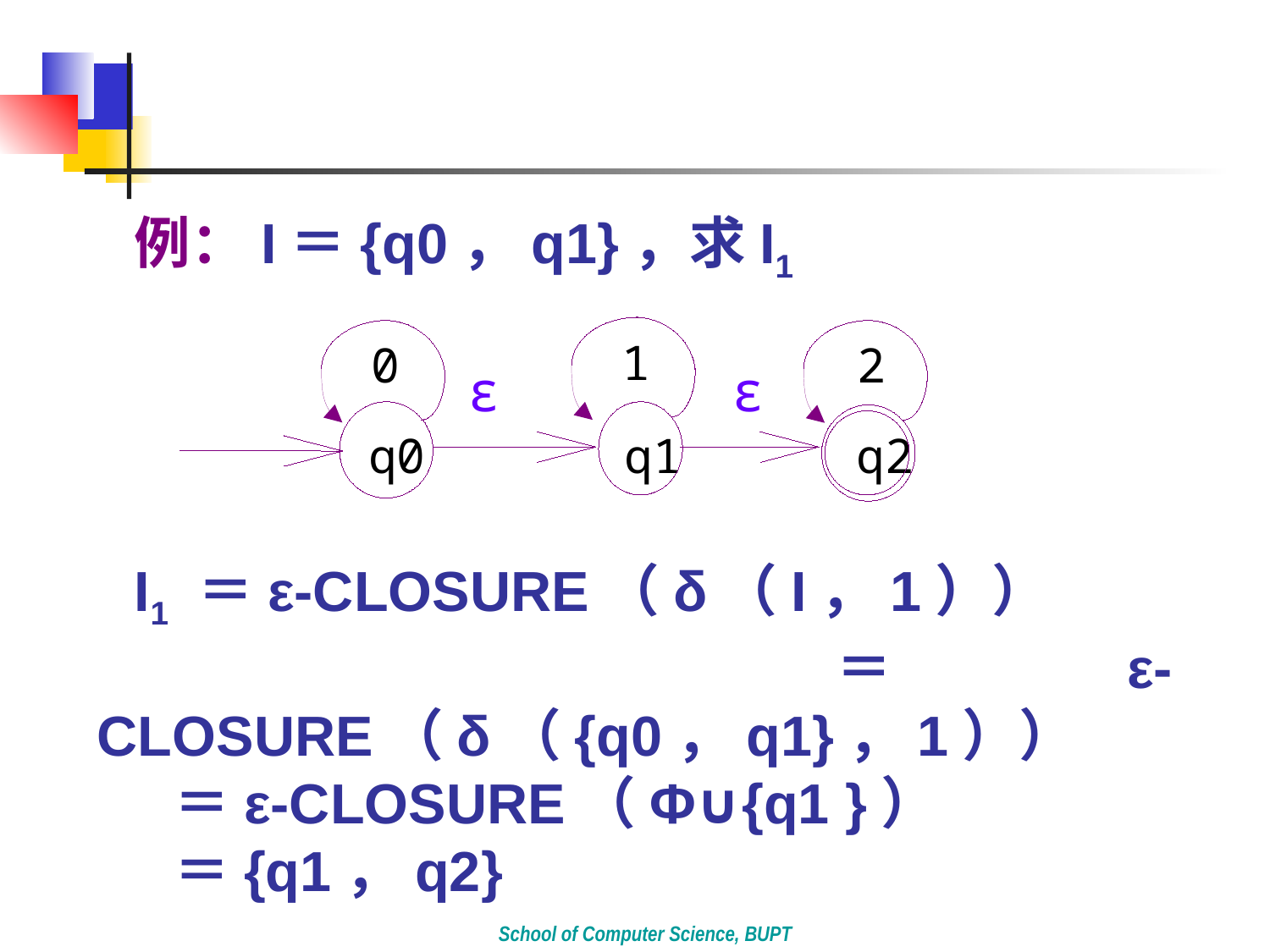

例：I＝{q0，q1}，求I1

I1 ＝ε-CLOSURE（δ（I，1））
  ＝ε-CLOSURE（δ（{q0，q1}，1））
  ＝ε-CLOSURE（Φ∪{q1 }）
  ＝{q1，q2}

1
0
2
ε
ε

q0
q1
q2

School of Computer Science, BUPT
6